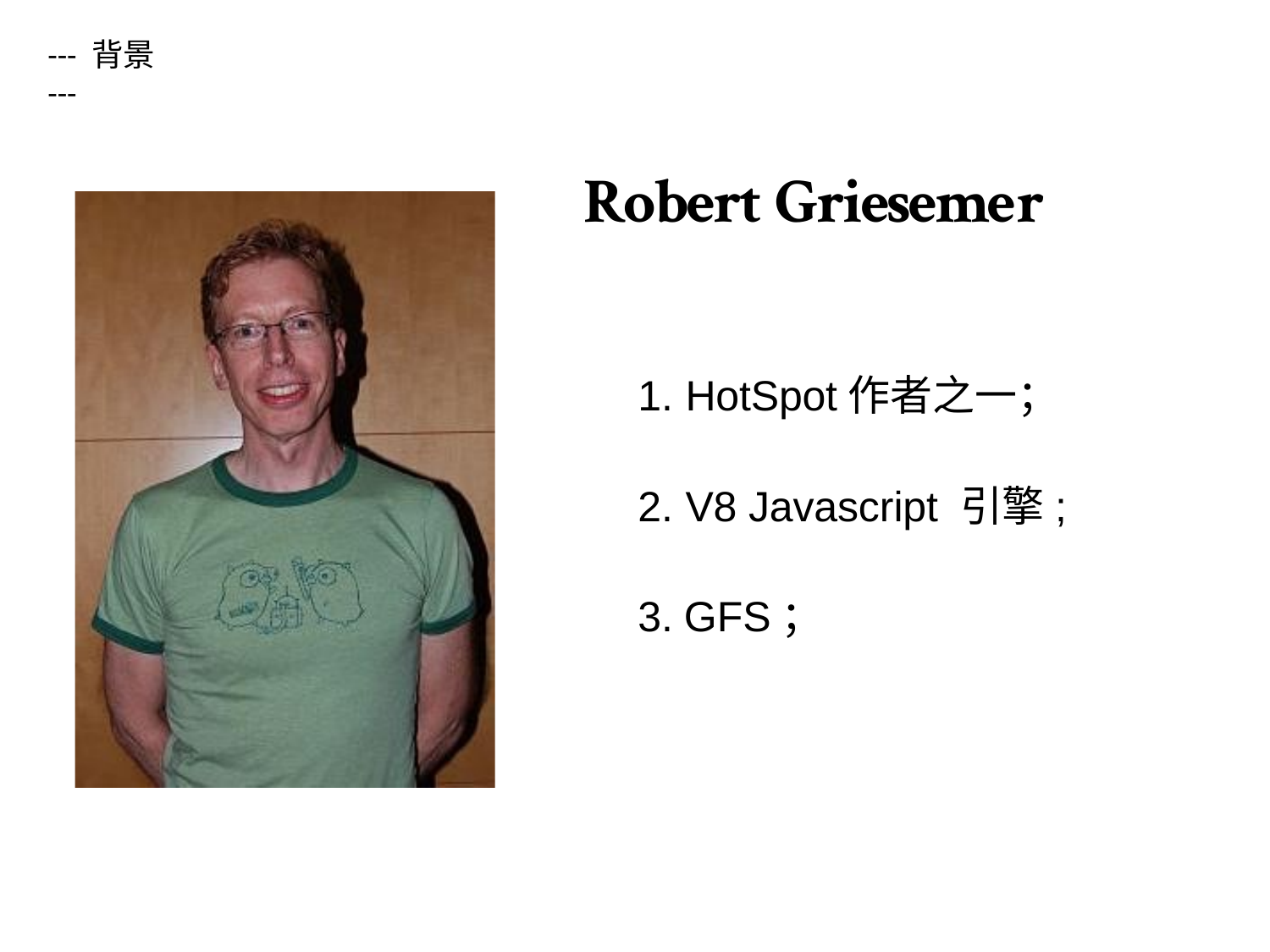

--- 背景 ---
# Robert Griesemer

HotSpot作者之一；

V8 Javascript 引擎;

GFS；